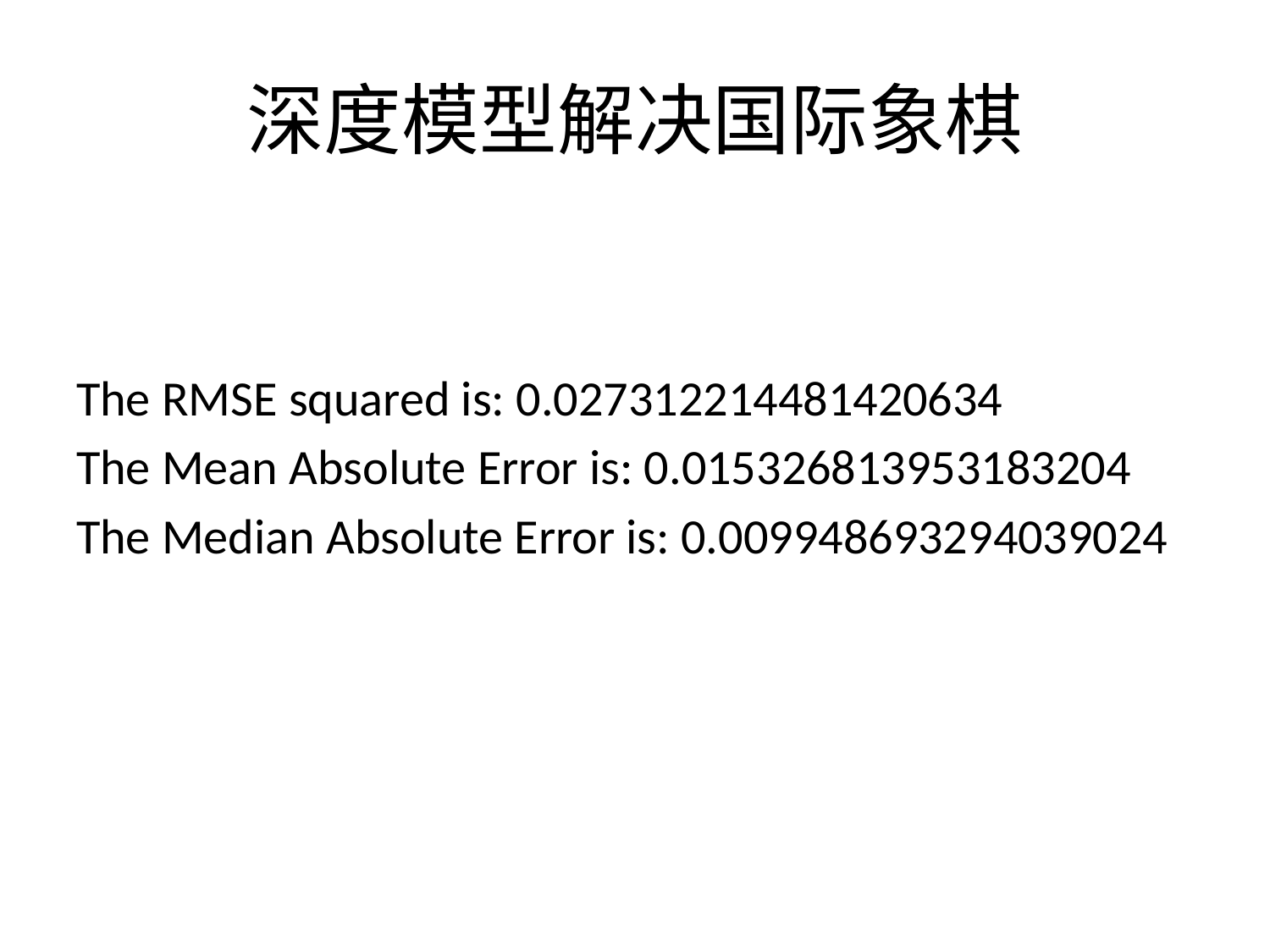

# 深度模型解决国际象棋

The RMSE squared is: 0.027312214481420634
The Mean Absolute Error is: 0.015326813953183204
The Median Absolute Error is: 0.009948693294039024